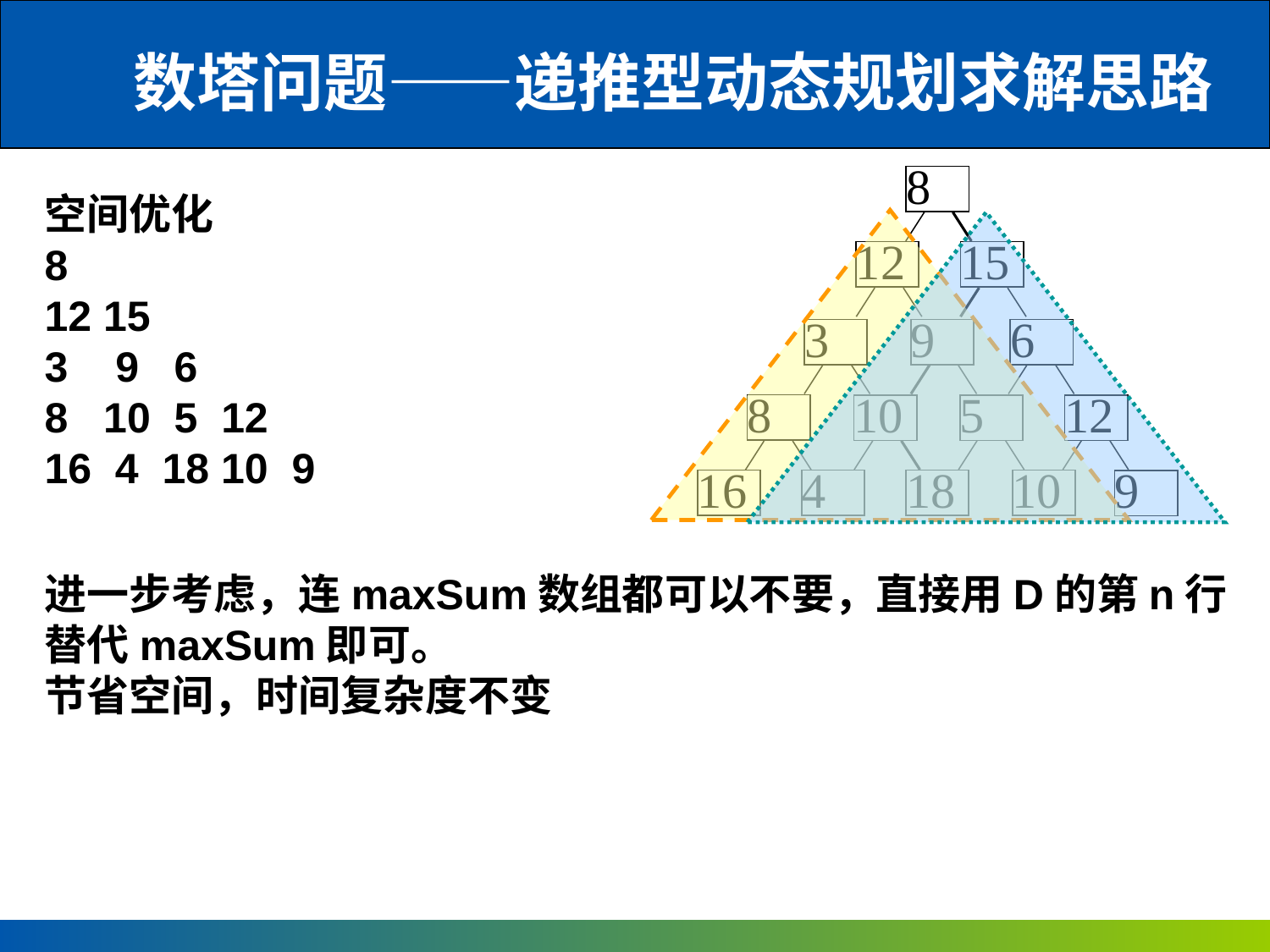

数塔问题——递推型动态规划求解思路
8

15
12

3
9
6

8
10
12
5

16
4
18
10
9
空间优化
8
12 15
3    9   6
8   10  5  12
16  4  18 10  9

进一步考虑，连maxSum数组都可以不要，直接用D的第n行替代maxSum即可。
节省空间，时间复杂度不变